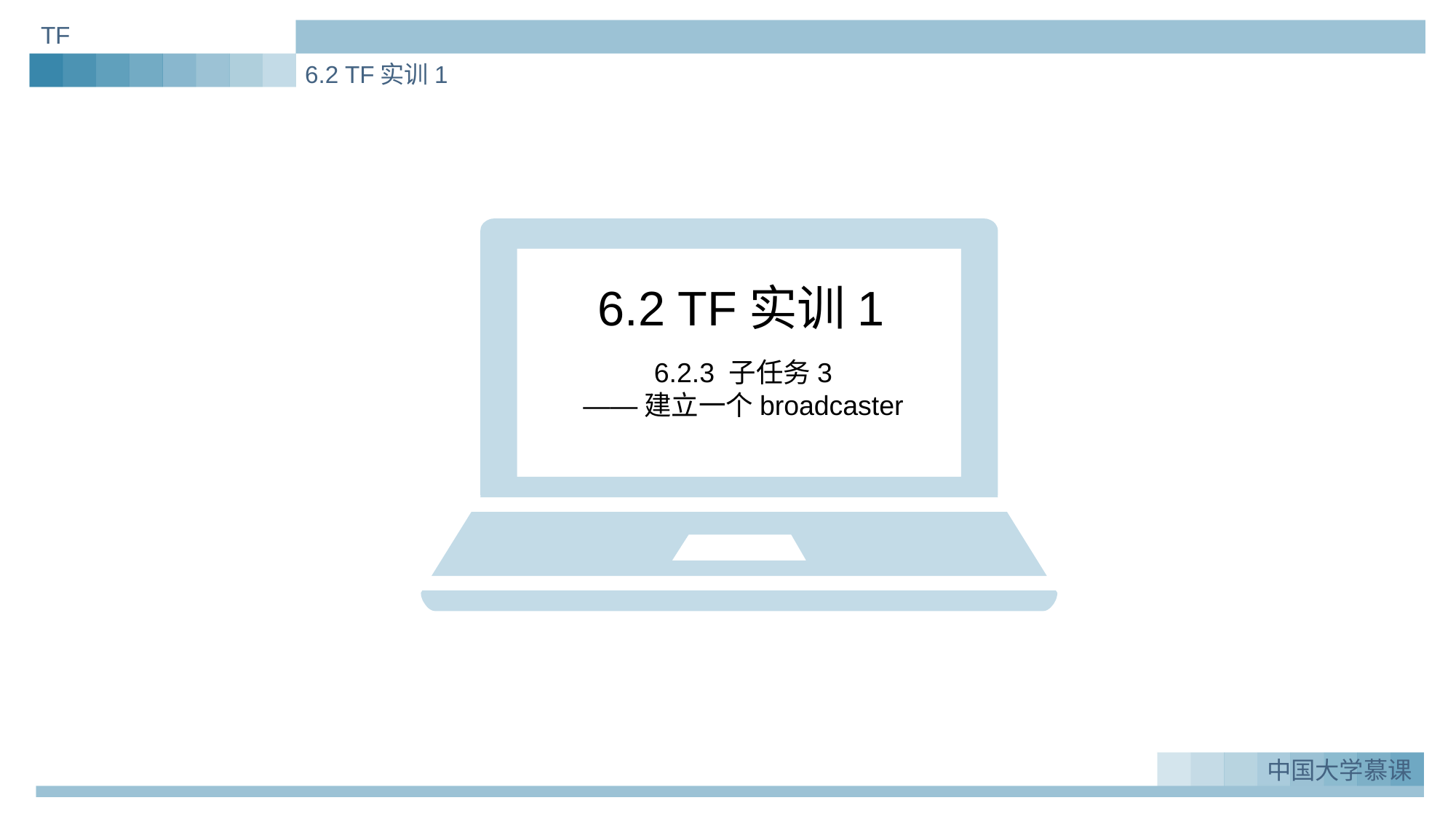

TF
6.2 TF实训1

6.2 TF实训1
6.2.3 子任务3
——建立一个broadcaster
中国大学慕课